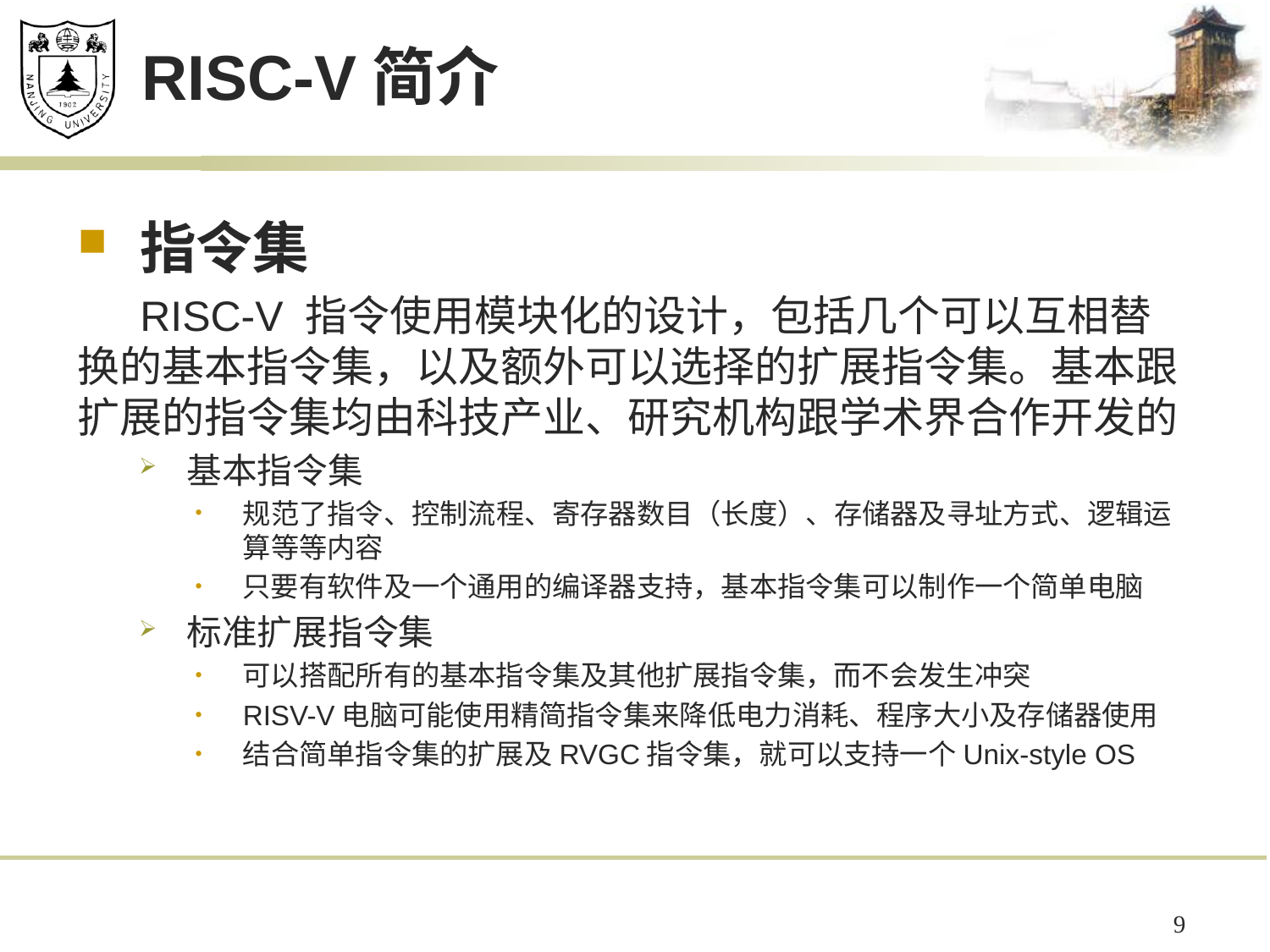

# RISC-V简介
指令集
       RISC-V 指令使用模块化的设计，包括几个可以互相替换的基本指令集，以及额外可以选择的扩展指令集。基本跟扩展的指令集均由科技产业、研究机构跟学术界合作开发的
基本指令集
规范了指令、控制流程、寄存器数目（长度）、存储器及寻址方式、逻辑运算等等内容
只要有软件及一个通用的编译器支持，基本指令集可以制作一个简单电脑
标准扩展指令集
可以搭配所有的基本指令集及其他扩展指令集，而不会发生冲突
RISV-V电脑可能使用精简指令集来降低电力消耗、程序大小及存储器使用
结合简单指令集的扩展及RVGC指令集，就可以支持一个Unix-style OS